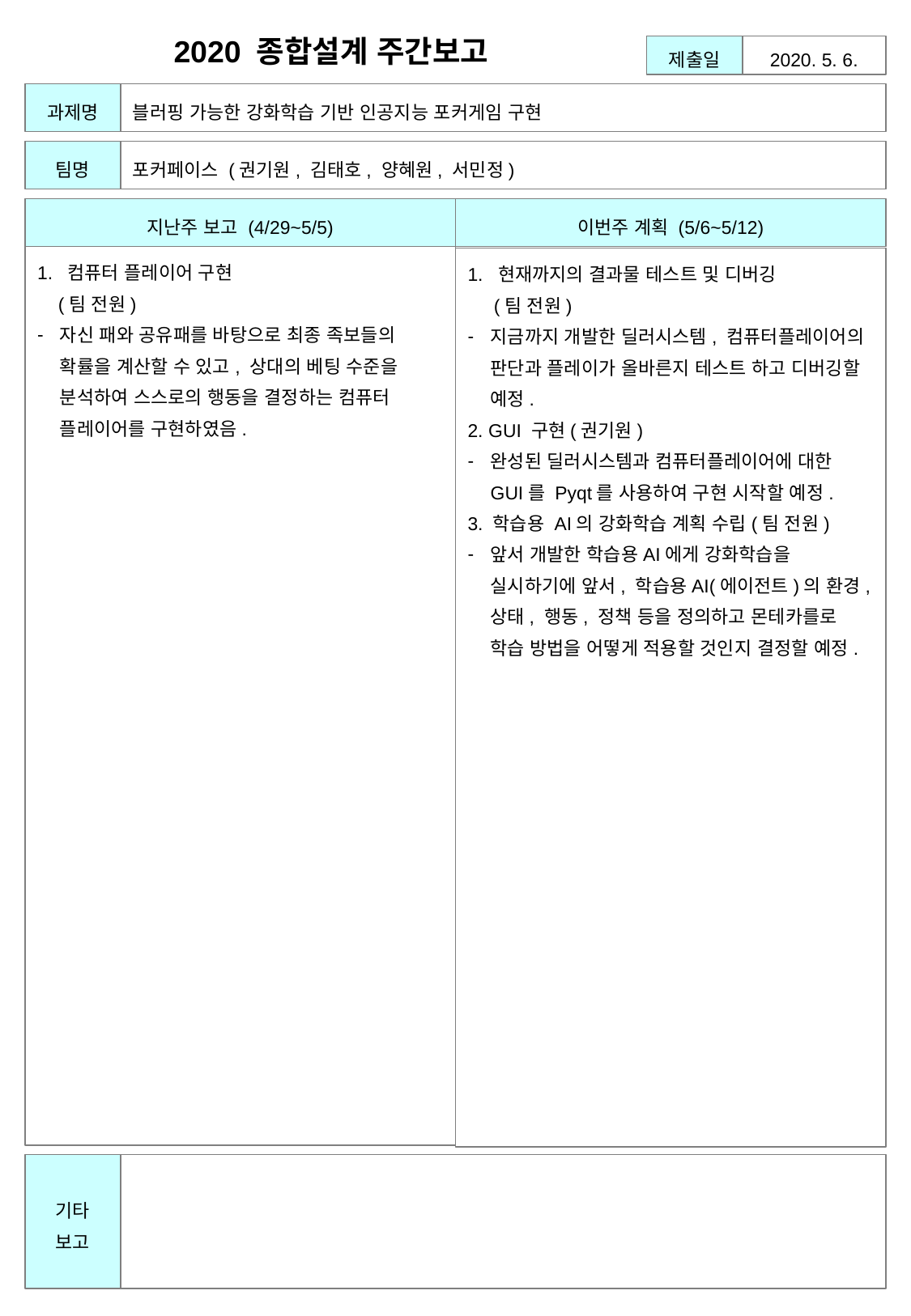

2020 종합설계 주간보고
제출일
2020. 5. 6.
과제명
블러핑 가능한 강화학습 기반 인공지능 포커게임 구현
팀명
포커페이스 (권기원, 김태호, 양혜원, 서민정)
지난주 보고 (4/29~5/5)
이번주 계획 (5/6~5/12)
컴퓨터 플레이어 구현
    (팀 전원)
자신 패와 공유패를 바탕으로 최종 족보들의 확률을 계산할 수 있고, 상대의 베팅 수준을 분석하여 스스로의 행동을 결정하는 컴퓨터 플레이어를 구현하였음.

현재까지의 결과물 테스트 및 디버깅
     (팀 전원)
지금까지 개발한 딜러시스템, 컴퓨터플레이어의 판단과 플레이가 올바른지 테스트 하고 디버깅할 예정.
2. GUI 구현(권기원)
완성된 딜러시스템과 컴퓨터플레이어에 대한 GUI를 Pyqt를 사용하여 구현 시작할 예정.
3. 학습용 AI의 강화학습 계획 수립(팀 전원)
앞서 개발한 학습용AI에게 강화학습을 실시하기에 앞서, 학습용AI(에이전트)의 환경, 상태, 행동, 정책 등을 정의하고 몬테카를로 학습 방법을 어떻게 적용할 것인지 결정할 예정.

기타
보고